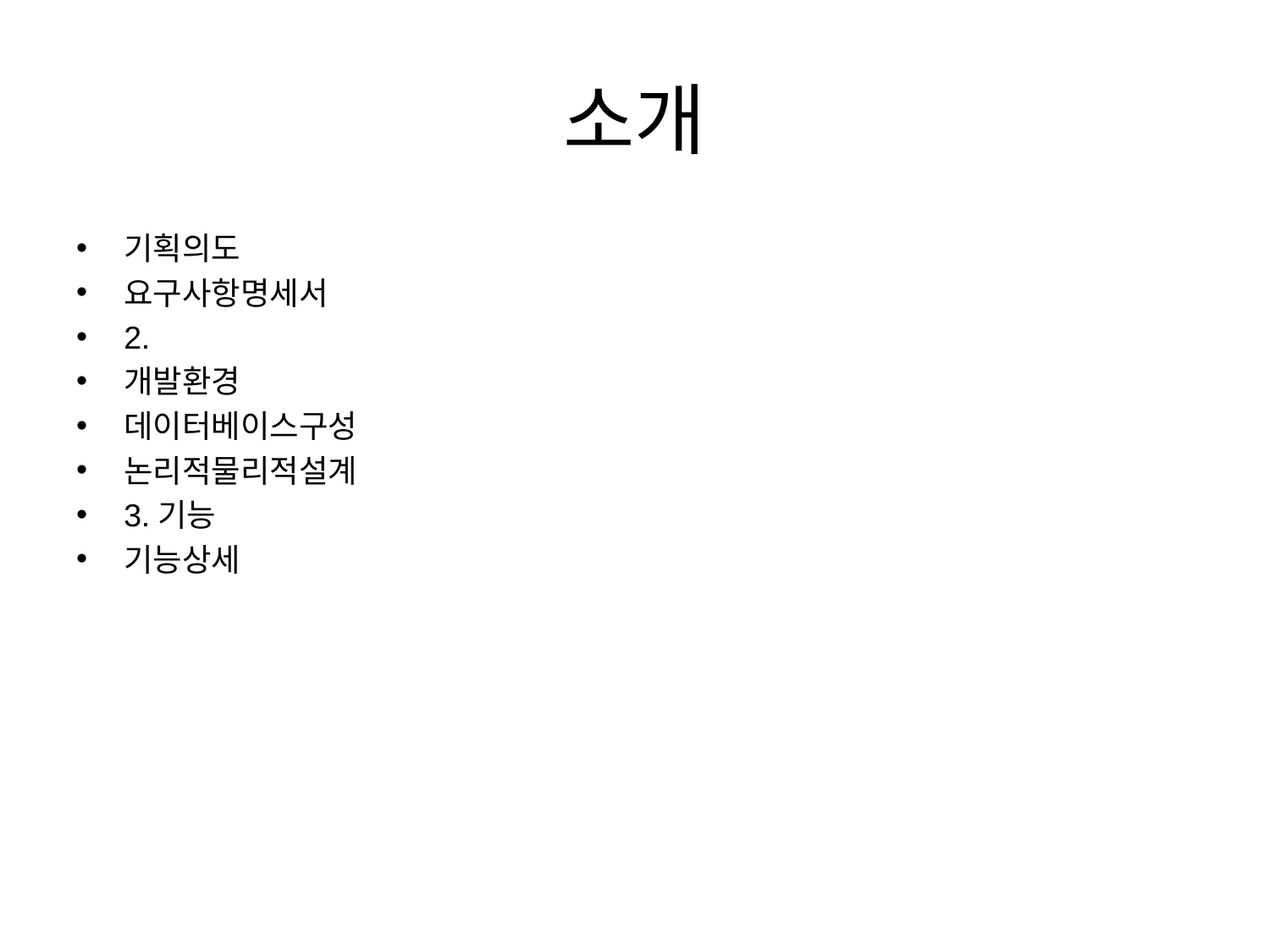

# 소개
기획의도
요구사항명세서
2.
개발환경
데이터베이스구성
논리적물리적설계
3.기능
기능상세